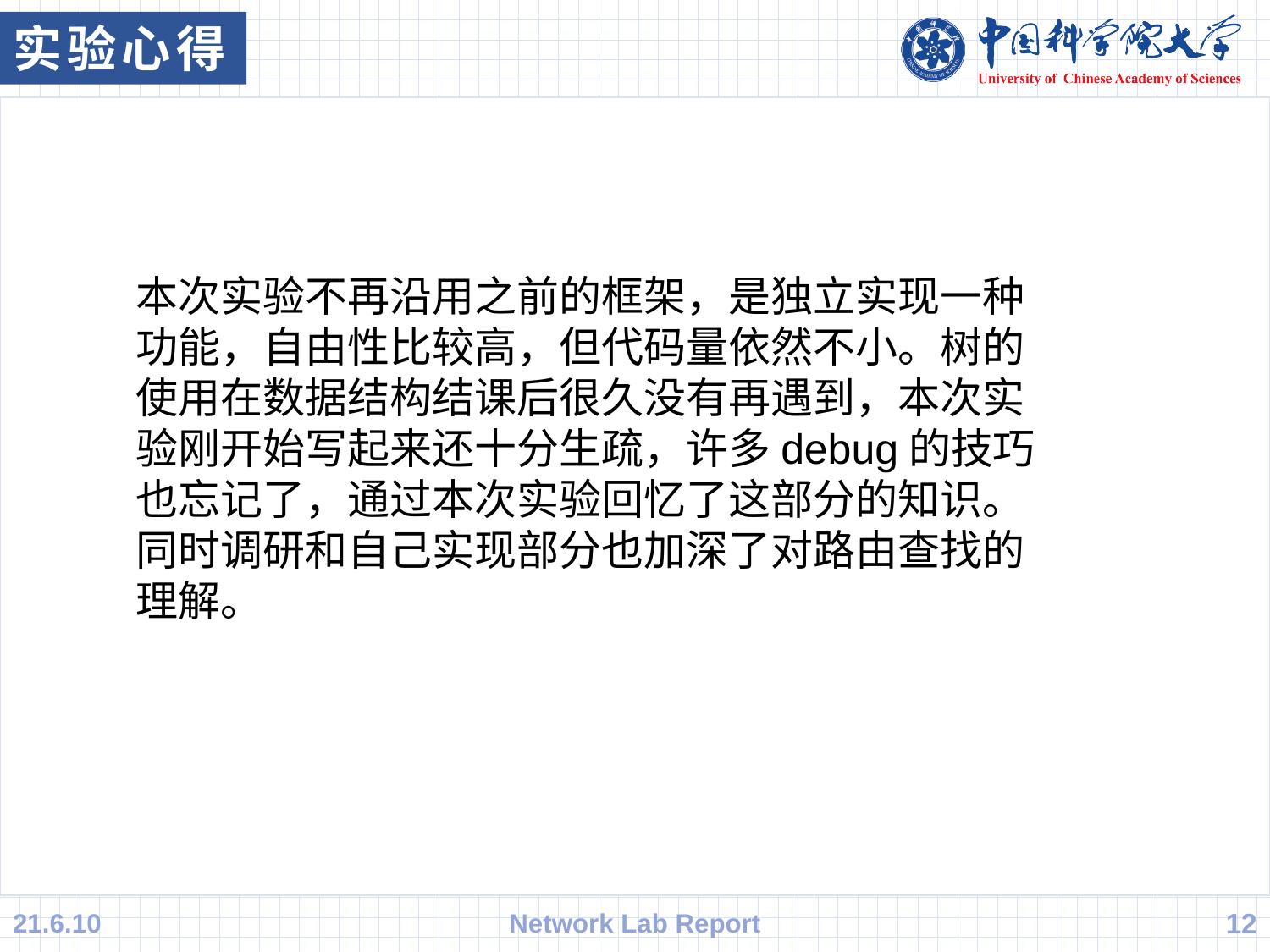

实验心得
本次实验不再沿用之前的框架，是独立实现一种功能，自由性比较高，但代码量依然不小。树的使用在数据结构结课后很久没有再遇到，本次实验刚开始写起来还十分生疏，许多debug的技巧也忘记了，通过本次实验回忆了这部分的知识。同时调研和自己实现部分也加深了对路由查找的理解。
21.6.10
Network Lab Report
12